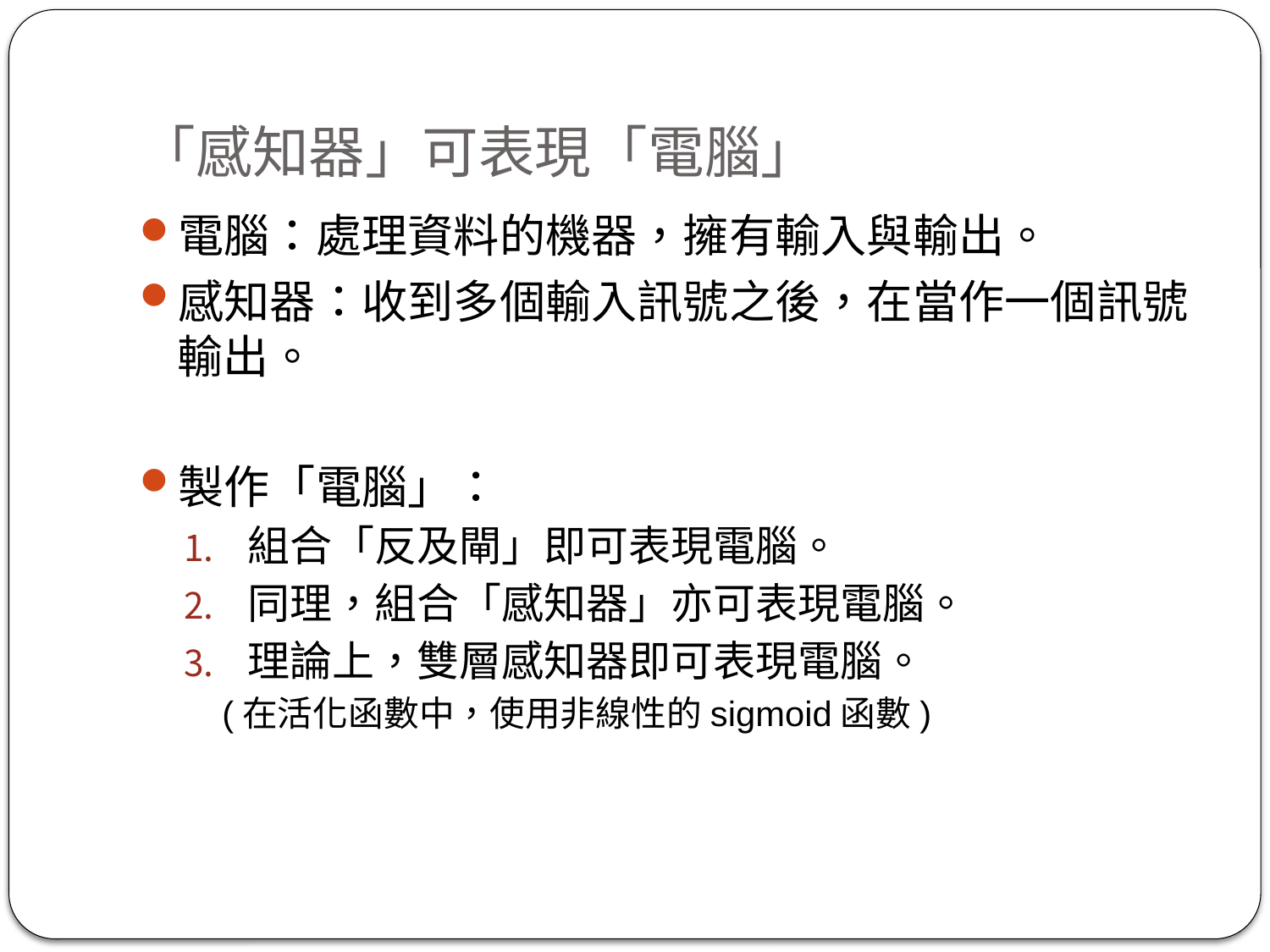

# 「感知器」可表現「電腦」
電腦：處理資料的機器，擁有輸入與輸出。
感知器：收到多個輸入訊號之後，在當作一個訊號輸出。

製作「電腦」：
組合「反及閘」即可表現電腦。
同理，組合「感知器」亦可表現電腦。
理論上，雙層感知器即可表現電腦。
(在活化函數中，使用非線性的sigmoid函數)